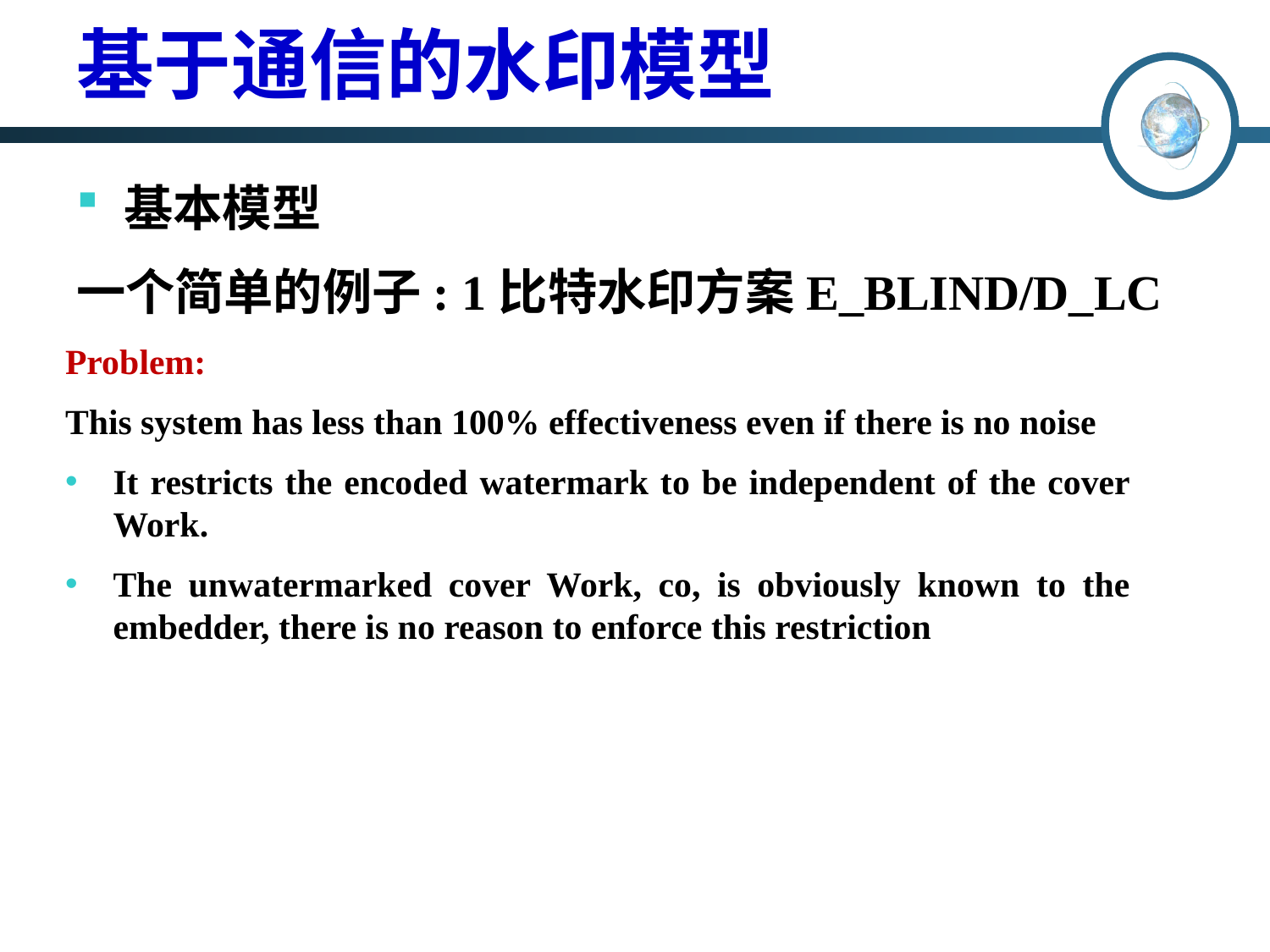

# 基于通信的水印模型
基本模型
一个简单的例子: 1比特水印方案E_BLIND/D_LC
Problem:
This system has less than 100% effectiveness even if there is no noise
It restricts the encoded watermark to be independent of the cover Work.
The unwatermarked cover Work, co, is obviously known to the embedder, there is no reason to enforce this restriction